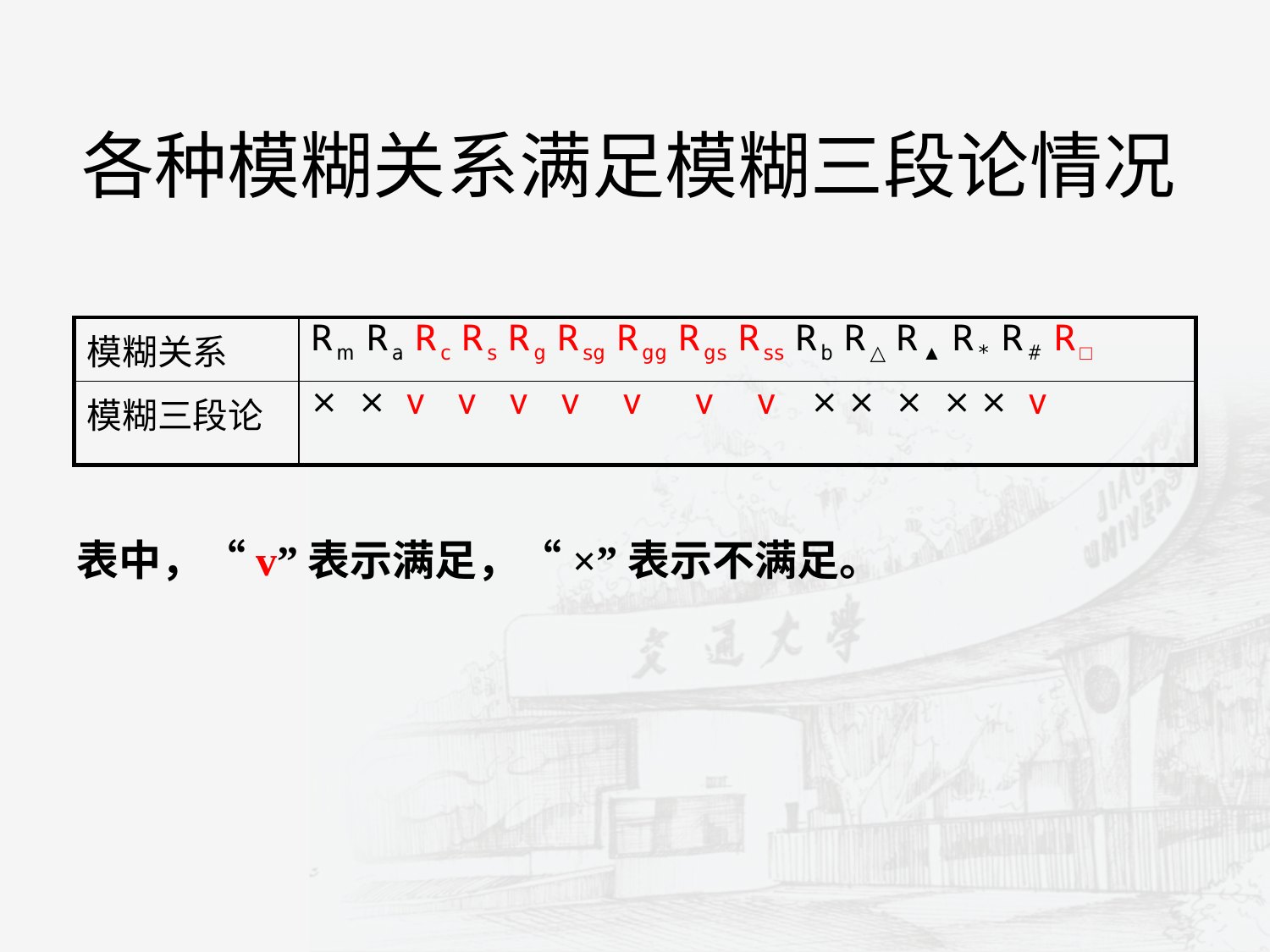

# 各种模糊关系满足模糊三段论情况

表中，“v”表示满足，“×”表示不满足。
| 模糊关系 | Rm Ra Rc Rs Rg Rsg Rgg Rgs Rss Rb R△ R▲ R\* R# R□ |
| --- | --- |
| 模糊三段论 | × × v v v v v v v × × × × × v |
54